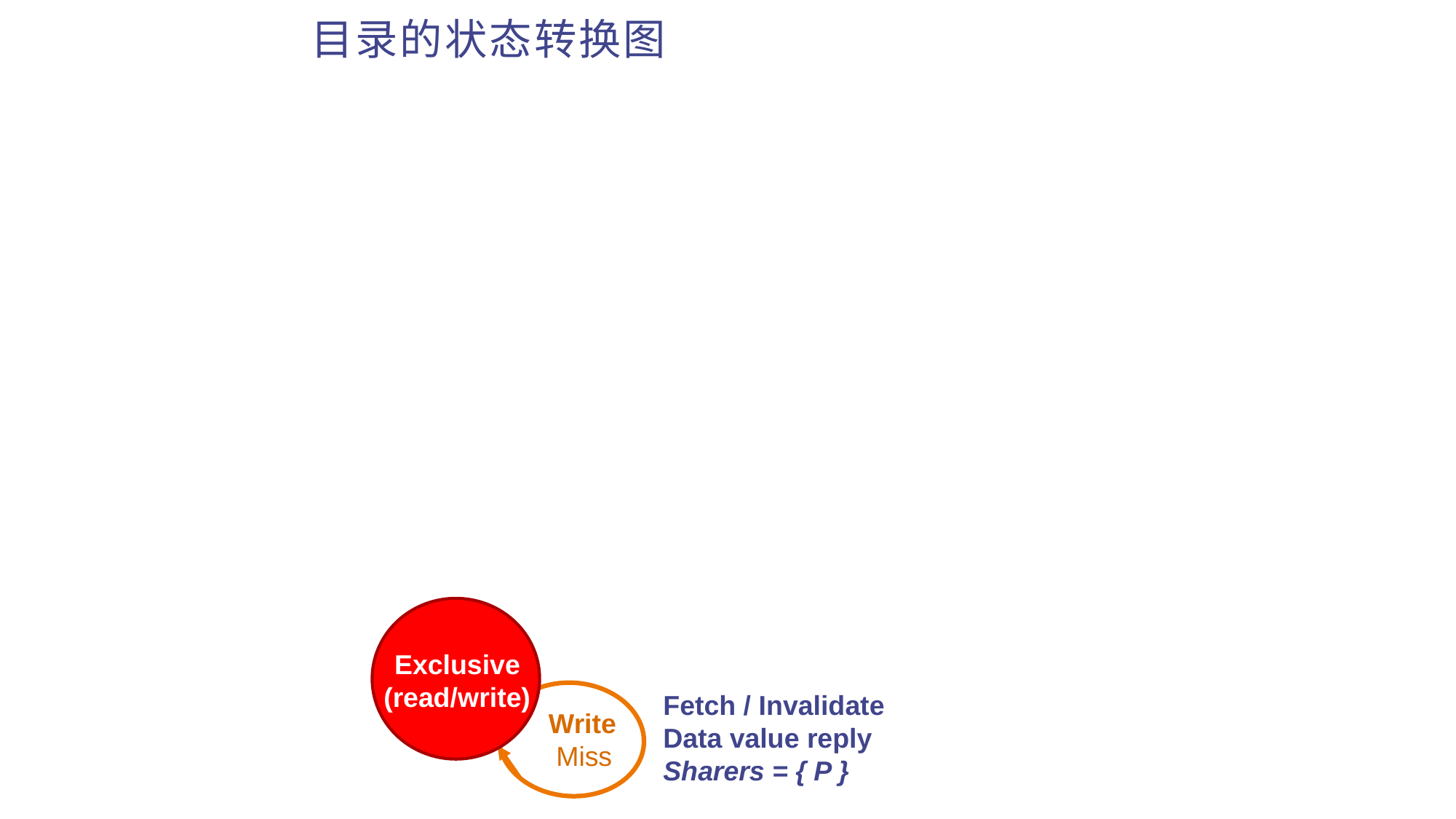

# 目录的状态转换图

Exclusive
(read/write)

Fetch / Invalidate
Data value reply
Sharers = { P }
Write
 Miss